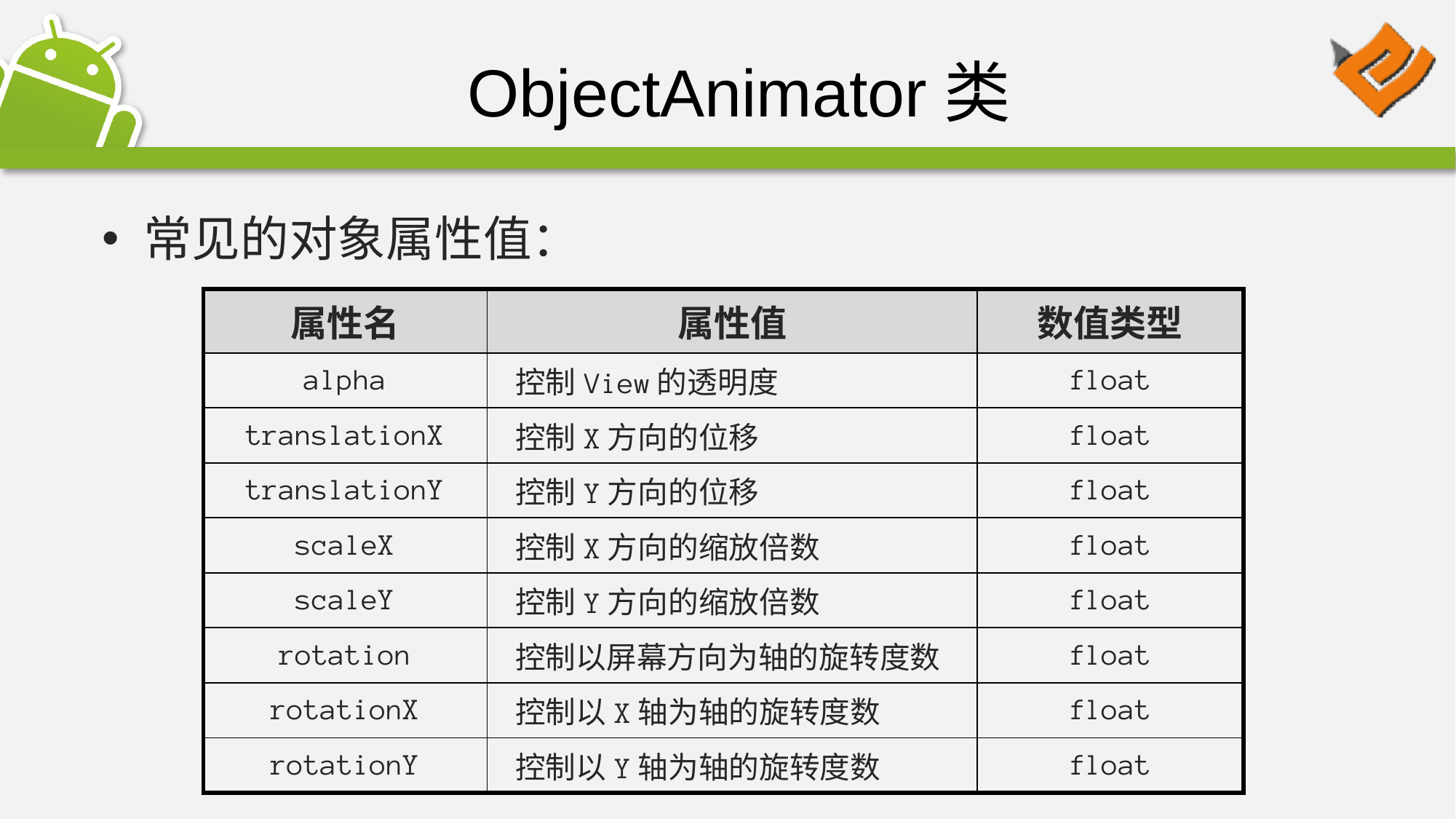

# ObjectAnimator类
常见的对象属性值：
| 属性名 | 属性值 | 数值类型 |
| --- | --- | --- |
| alpha | 控制View的透明度 | float |
| translationX | 控制X方向的位移 | float |
| translationY | 控制Y方向的位移 | float |
| scaleX | 控制X方向的缩放倍数 | float |
| scaleY | 控制Y方向的缩放倍数 | float |
| rotation | 控制以屏幕方向为轴的旋转度数 | float |
| rotationX | 控制以X轴为轴的旋转度数 | float |
| rotationY | 控制以Y轴为轴的旋转度数 | float |